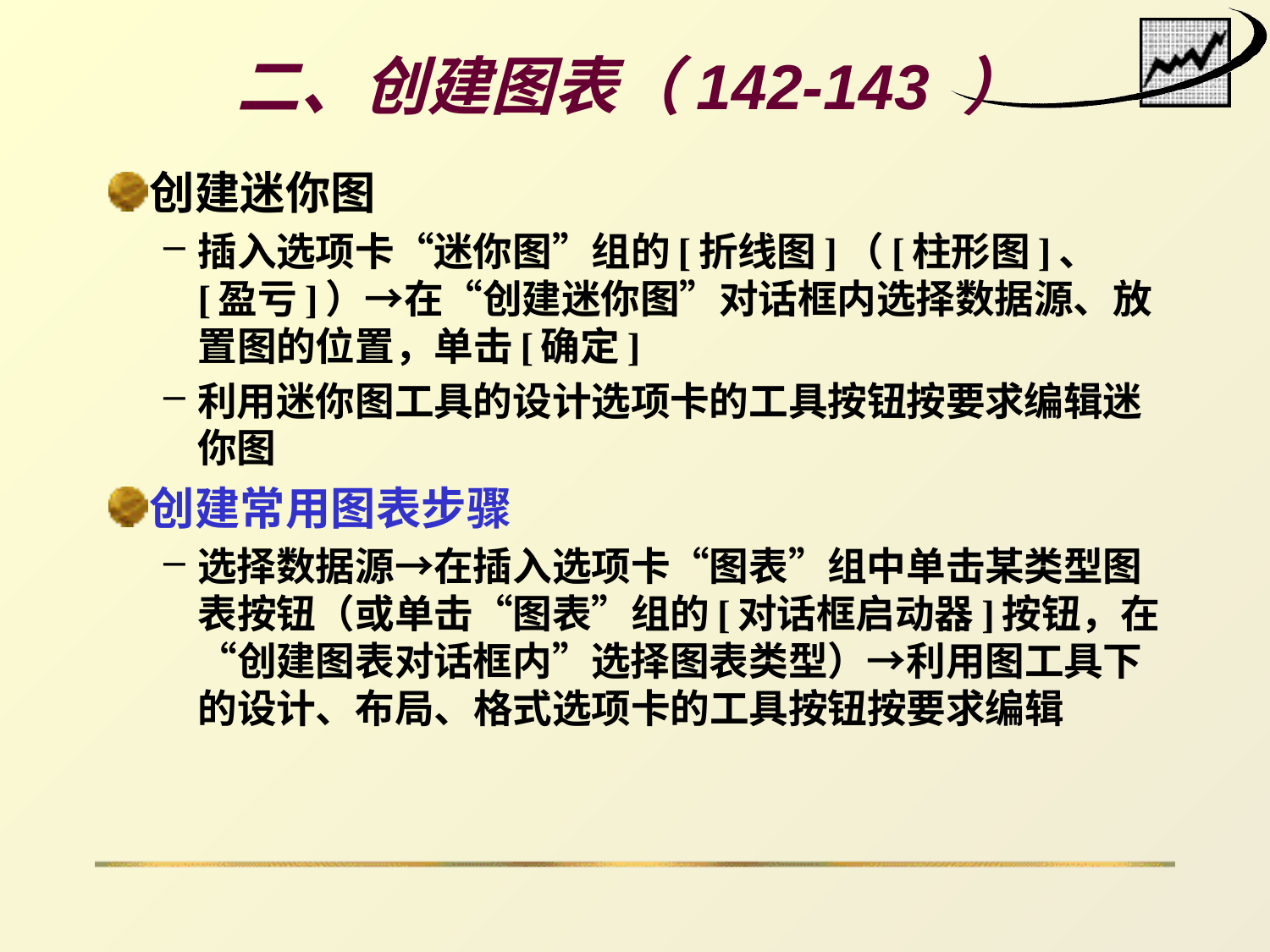

二、创建图表（142-143 ）
创建迷你图
插入选项卡“迷你图”组的[折线图]（[柱形图]、[盈亏]）→在“创建迷你图”对话框内选择数据源、放置图的位置，单击[确定]
利用迷你图工具的设计选项卡的工具按钮按要求编辑迷你图
创建常用图表步骤
选择数据源→在插入选项卡“图表”组中单击某类型图表按钮（或单击“图表”组的[对话框启动器]按钮，在“创建图表对话框内”选择图表类型）→利用图工具下的设计、布局、格式选项卡的工具按钮按要求编辑